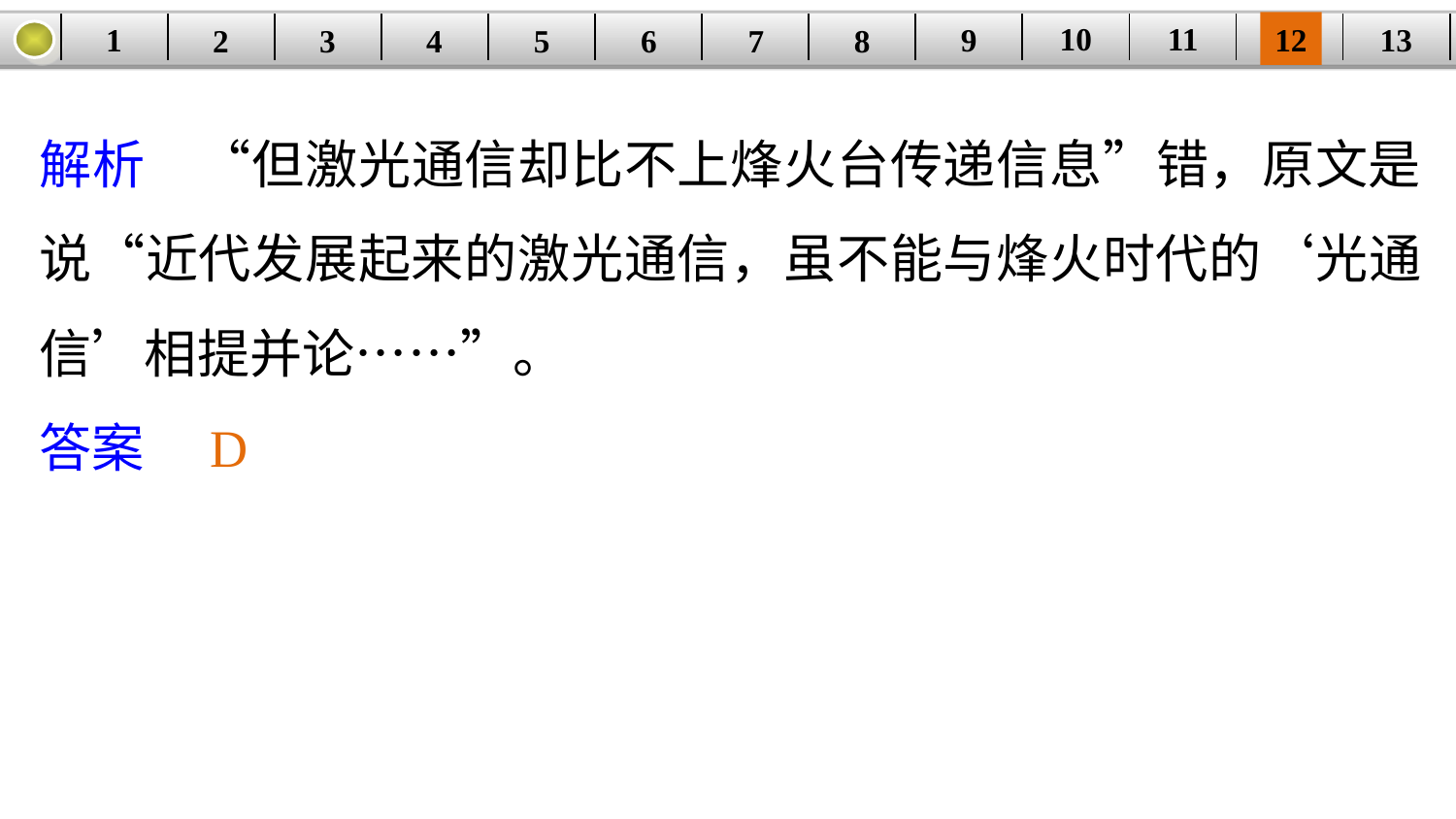

10

11
12
9
13
1
3
4
5
6
8
2
|  |  |  |  |  |  |  |  |  |  |  |  |  |
| --- | --- | --- | --- | --- | --- | --- | --- | --- | --- | --- | --- | --- |
7

解析　“但激光通信却比不上烽火台传递信息”错，原文是说“近代发展起来的激光通信，虽不能与烽火时代的‘光通信’相提并论……”。
答案　D